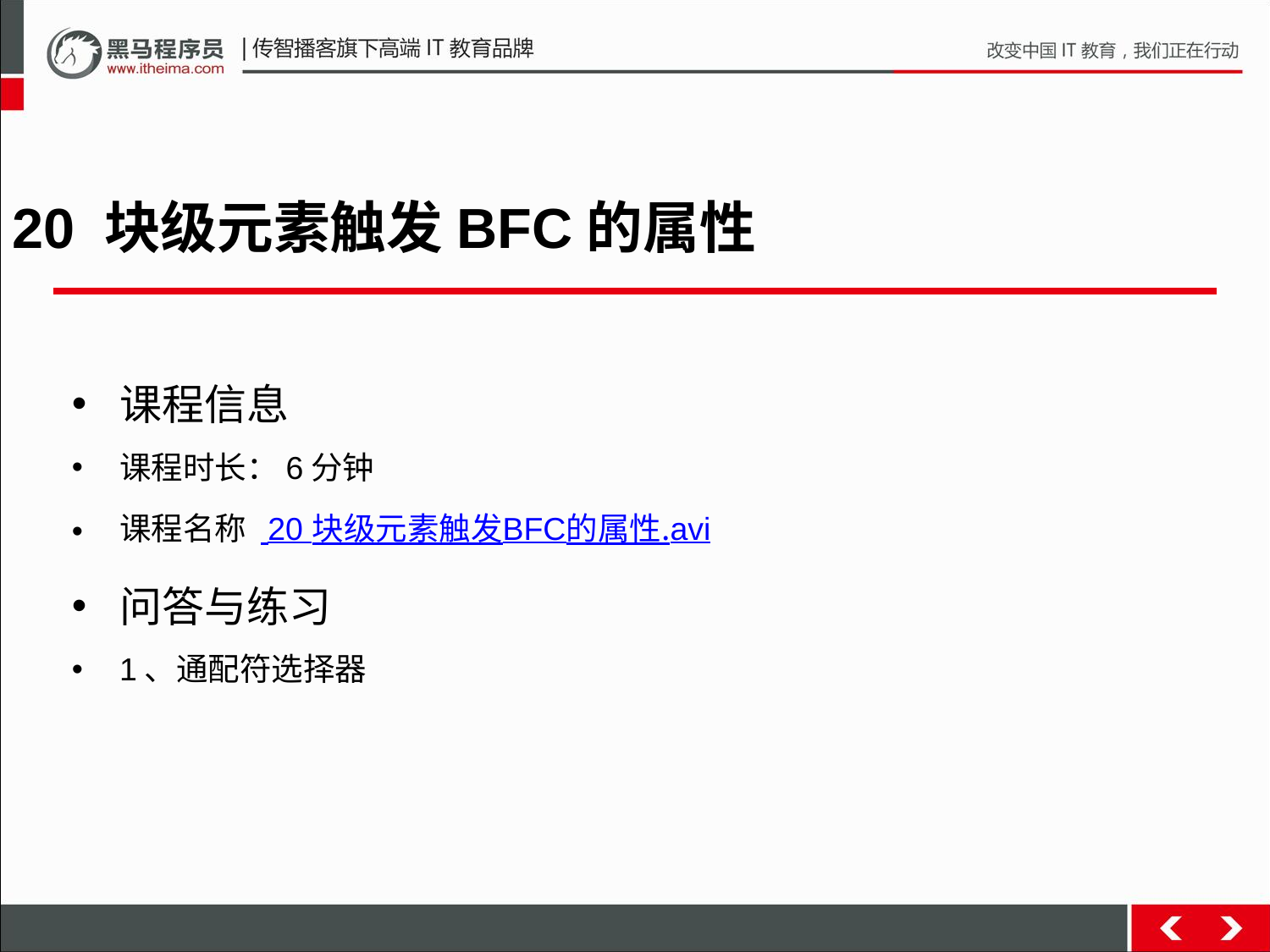

20 块级元素触发BFC的属性
课程信息
课程时长：6分钟
课程名称   20 块级元素触发BFC的属性.avi
问答与练习
1、通配符选择器